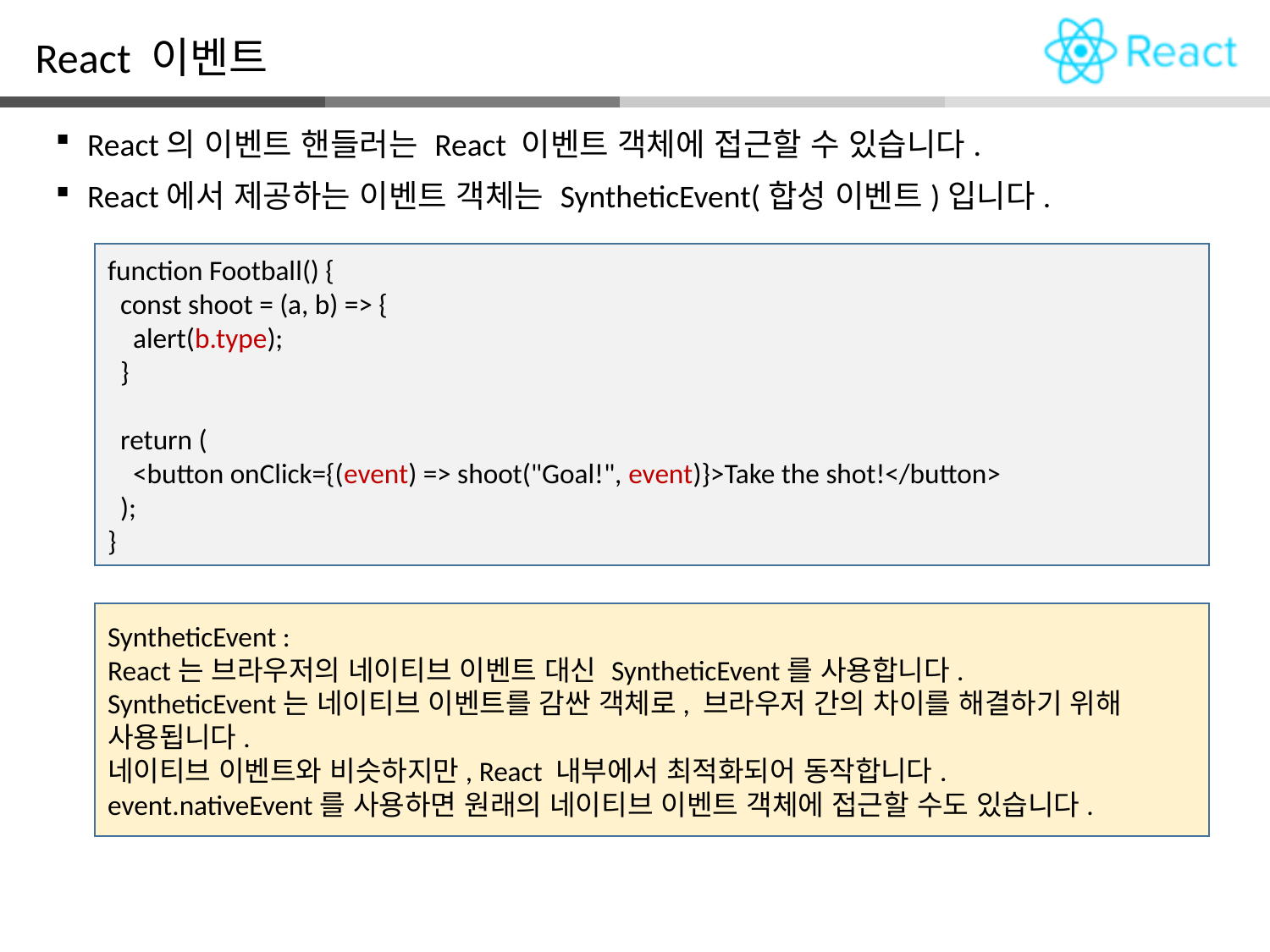

React 이벤트
React의 이벤트 핸들러는 React 이벤트 객체에 접근할 수 있습니다.
React에서 제공하는 이벤트 객체는 SyntheticEvent(합성 이벤트)입니다.

function Football() {
  const shoot = (a, b) => {
    alert(b.type);
  }

  return (
    <button onClick={(event) => shoot("Goal!", event)}>Take the shot!</button>
  );
}

SyntheticEvent :
React는 브라우저의 네이티브 이벤트 대신 SyntheticEvent를 사용합니다.
SyntheticEvent는 네이티브 이벤트를 감싼 객체로, 브라우저 간의 차이를 해결하기 위해 사용됩니다.
네이티브 이벤트와 비슷하지만, React 내부에서 최적화되어 동작합니다.
event.nativeEvent를 사용하면 원래의 네이티브 이벤트 객체에 접근할 수도 있습니다.